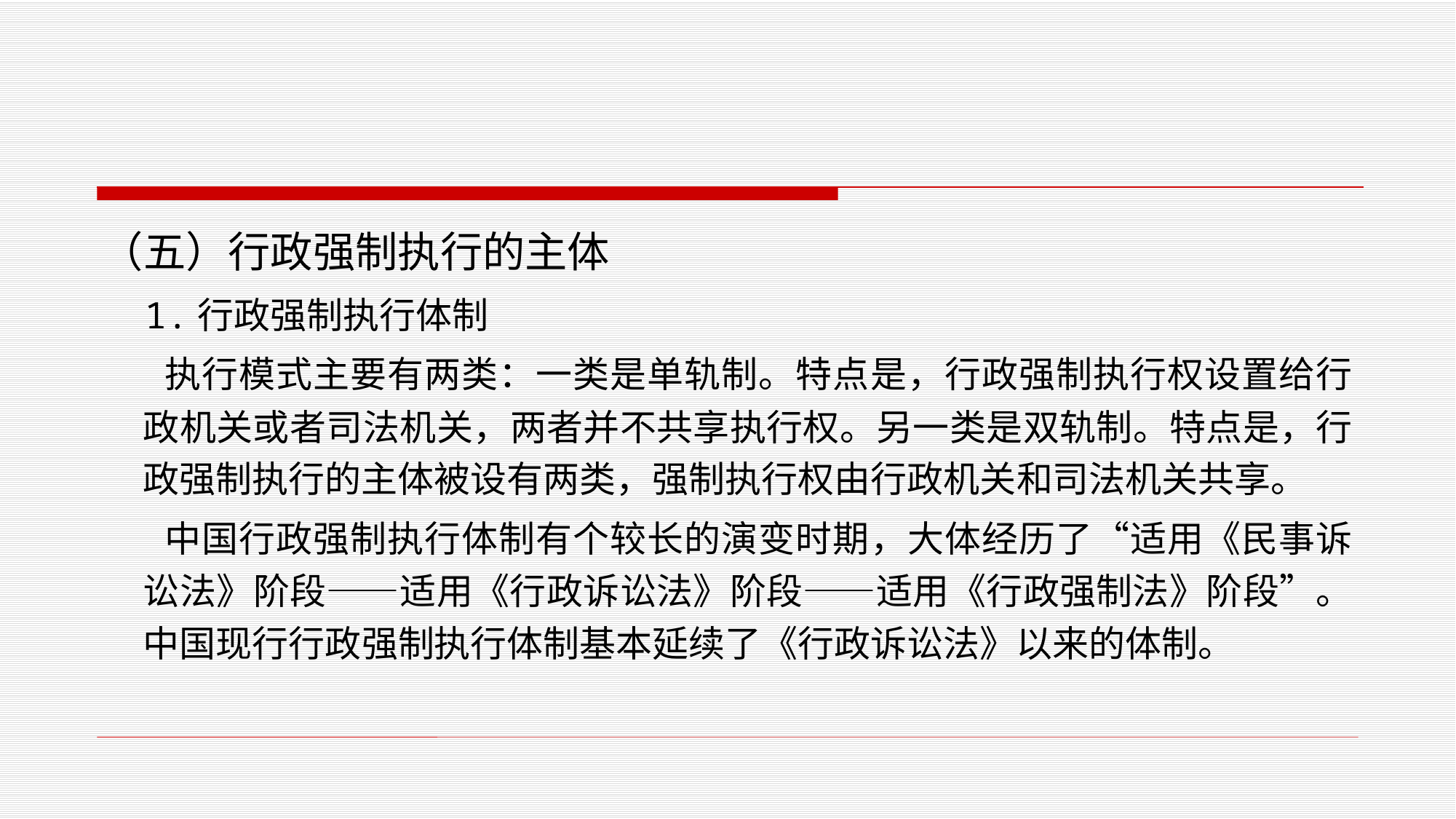

#
（五）行政强制执行的主体
  1.行政强制执行体制
      执行模式主要有两类：一类是单轨制。特点是，行政强制执行权设置给行政机关或者司法机关，两者并不共享执行权。另一类是双轨制。特点是，行政强制执行的主体被设有两类，强制执行权由行政机关和司法机关共享。
      中国行政强制执行体制有个较长的演变时期，大体经历了“适用《民事诉讼法》阶段——适用《行政诉讼法》阶段——适用《行政强制法》阶段”。中国现行行政强制执行体制基本延续了《行政诉讼法》以来的体制。